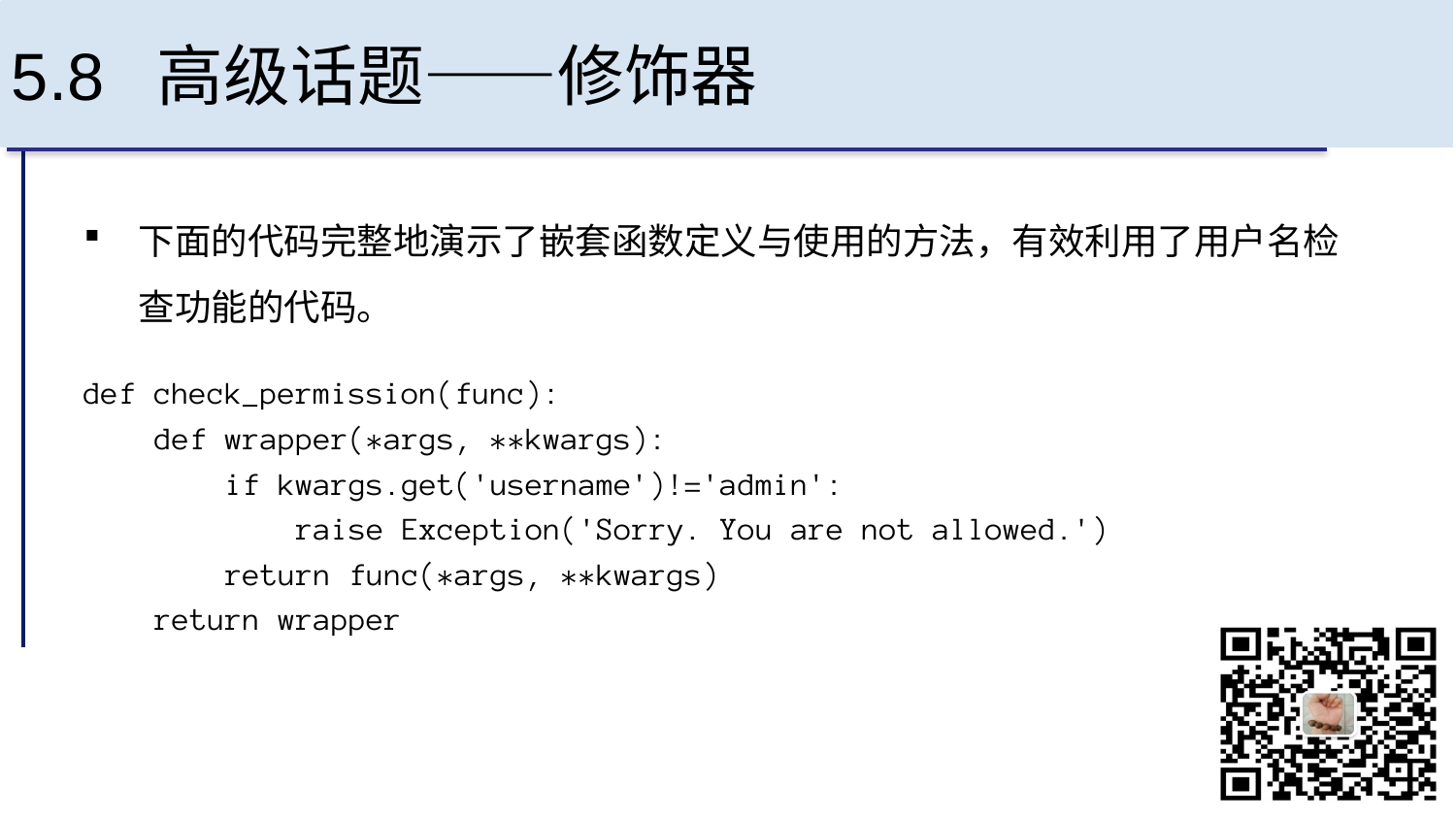

# 5.8  高级话题——修饰器
下面的代码完整地演示了嵌套函数定义与使用的方法，有效利用了用户名检查功能的代码。

def check_permission(func):
    def wrapper(*args, **kwargs):
        if kwargs.get('username')!='admin':
            raise Exception('Sorry. You are not allowed.')
        return func(*args, **kwargs)
    return wrapper